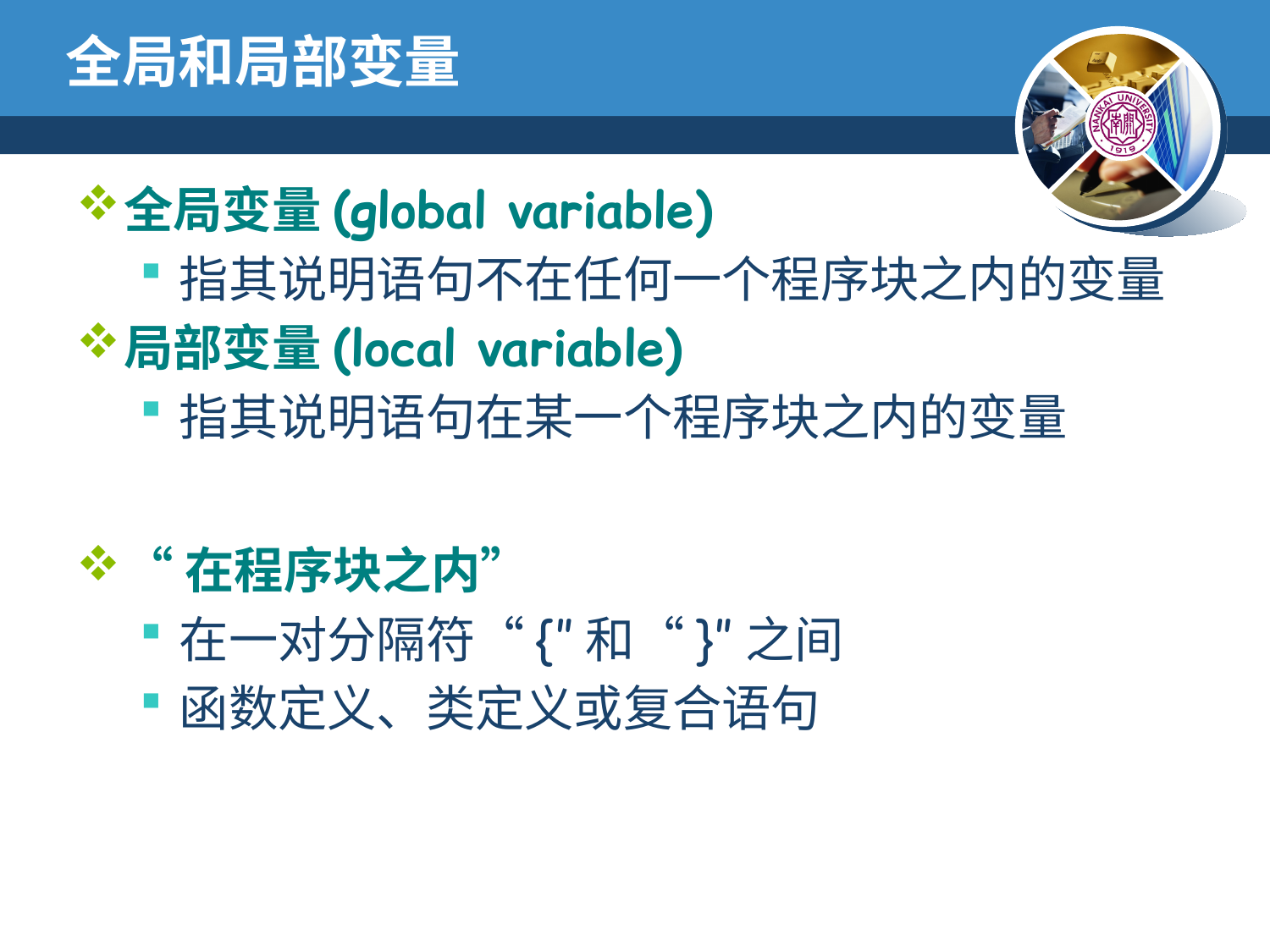

# 全局和局部变量
全局变量(global variable)
指其说明语句不在任何一个程序块之内的变量
局部变量(local variable)
指其说明语句在某一个程序块之内的变量

“在程序块之内”
在一对分隔符“{”和“}”之间
函数定义、类定义或复合语句